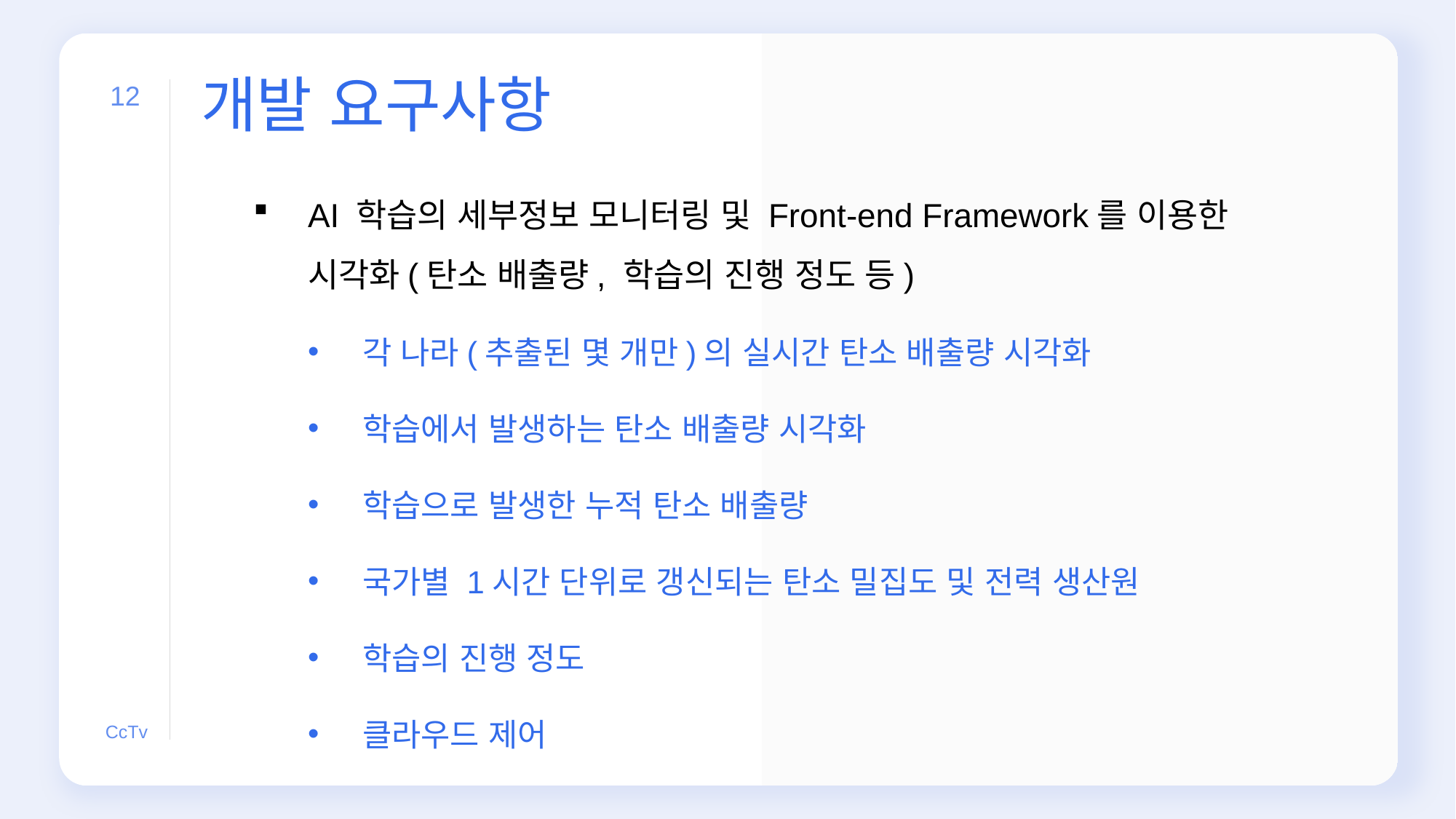

개발 요구사항
12
AI 학습의 세부정보 모니터링 및 Front-end Framework를 이용한 시각화(탄소 배출량, 학습의 진행 정도 등)
각 나라(추출된 몇 개만)의 실시간 탄소 배출량 시각화
학습에서 발생하는 탄소 배출량 시각화
학습으로 발생한 누적 탄소 배출량
국가별 1시간 단위로 갱신되는 탄소 밀집도 및 전력 생산원
학습의 진행 정도
클라우드 제어
CcTv